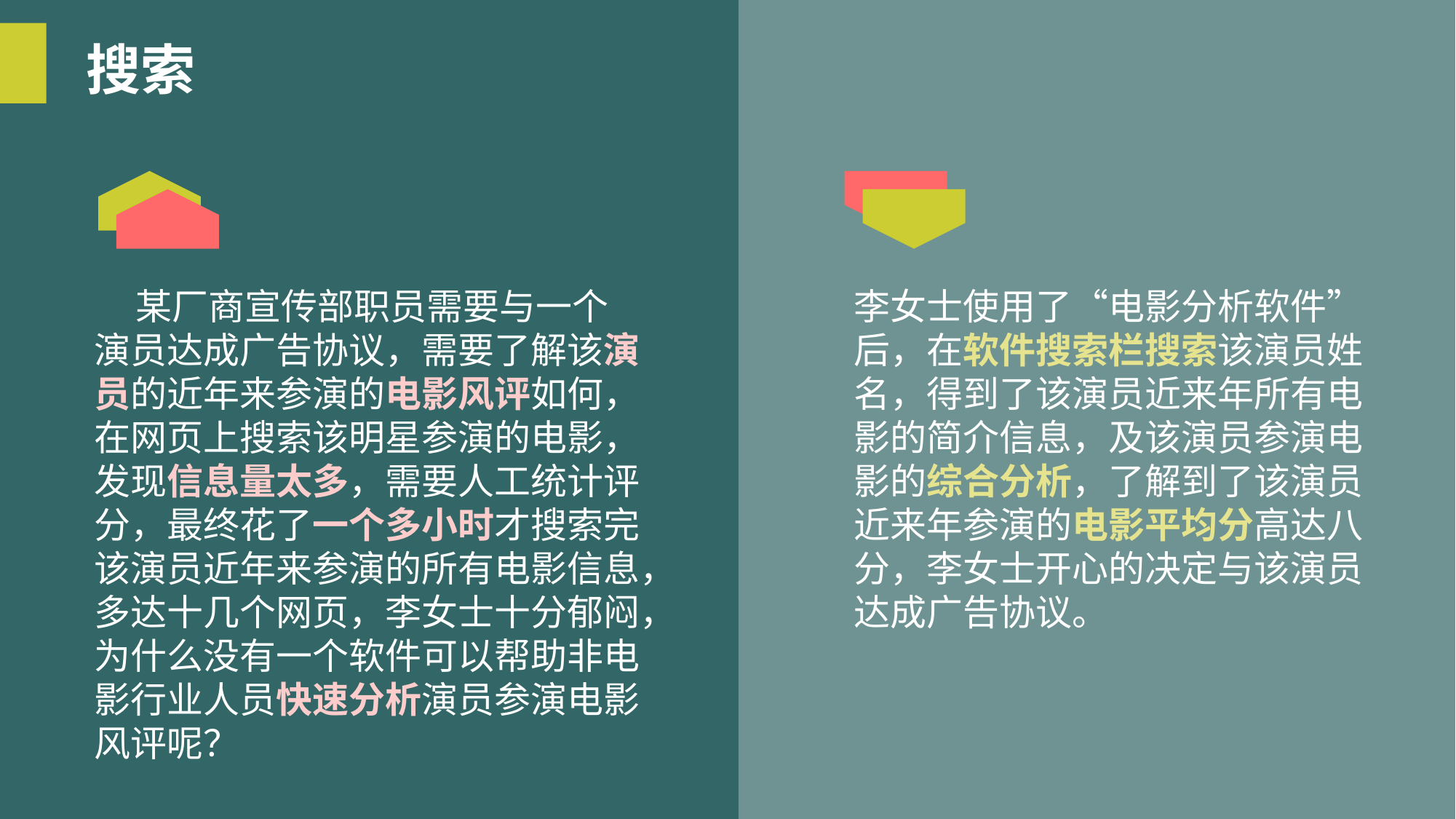

搜索

    某厂商宣传部职员需要与一个演员达成广告协议，需要了解该演员的近年来参演的电影风评如何，在网页上搜索该明星参演的电影，发现信息量太多，需要人工统计评分，最终花了一个多小时才搜索完该演员近年来参演的所有电影信息，多达十几个网页，李女士十分郁闷，为什么没有一个软件可以帮助非电影行业人员快速分析演员参演电影风评呢？

李女士使用了“电影分析软件”后，在软件搜索栏搜索该演员姓名，得到了该演员近来年所有电影的简介信息，及该演员参演电影的综合分析，了解到了该演员近来年参演的电影平均分高达八分，李女士开心的决定与该演员达成广告协议。